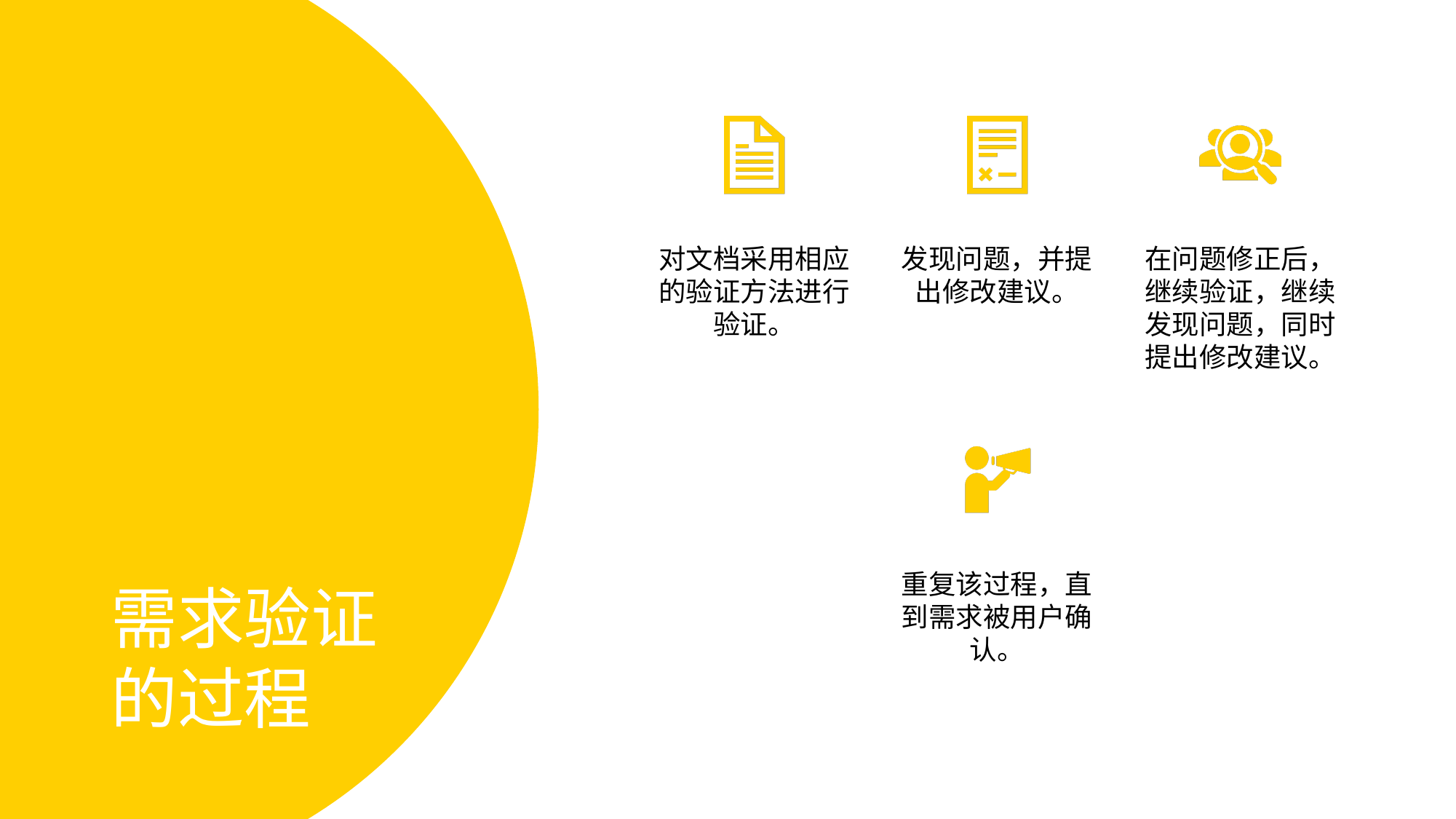

对文档采用相应的验证方法进行验证。
发现问题，并提出修改建议。
在问题修正后，继续验证，继续发现问题，同时提出修改建议。
重复该过程，直到需求被用户确认。
# 需求验证的过程